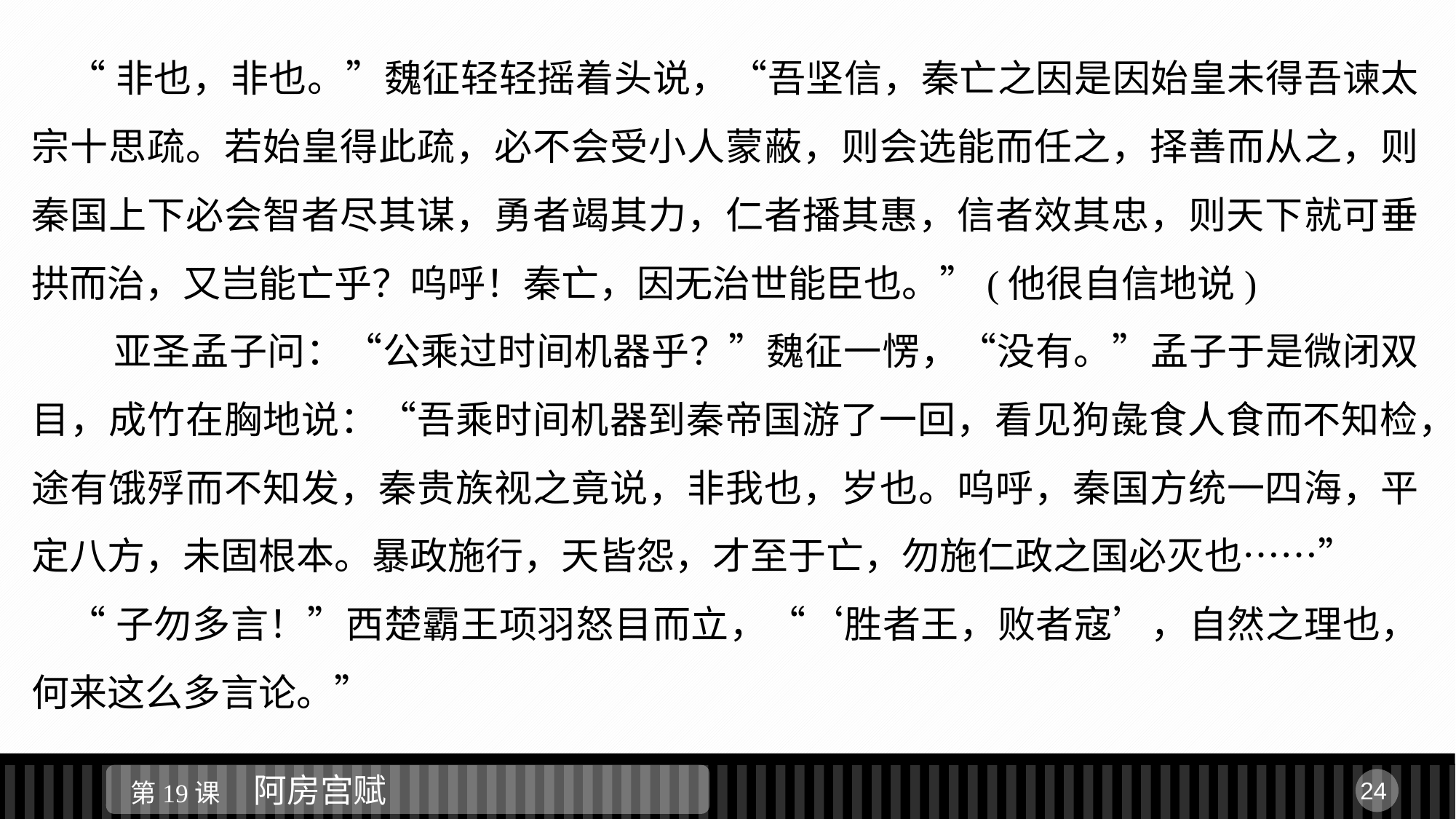

“非也，非也。”魏征轻轻摇着头说，“吾坚信，秦亡之因是因始皇未得吾谏太宗十思疏。若始皇得此疏，必不会受小人蒙蔽，则会选能而任之，择善而从之，则秦国上下必会智者尽其谋，勇者竭其力，仁者播其惠，信者效其忠，则天下就可垂拱而治，又岂能亡乎？呜呼！秦亡，因无治世能臣也。”(他很自信地说)
        亚圣孟子问：“公乘过时间机器乎？”魏征一愣，“没有。”孟子于是微闭双目，成竹在胸地说：“吾乘时间机器到秦帝国游了一回，看见狗彘食人食而不知检，途有饿殍而不知发，秦贵族视之竟说，非我也，岁也。呜呼，秦国方统一四海，平定八方，未固根本。暴政施行，天皆怨，才至于亡，勿施仁政之国必灭也……”
    “子勿多言！”西楚霸王项羽怒目而立，“‘胜者王，败者寇’，自然之理也，何来这么多言论。”